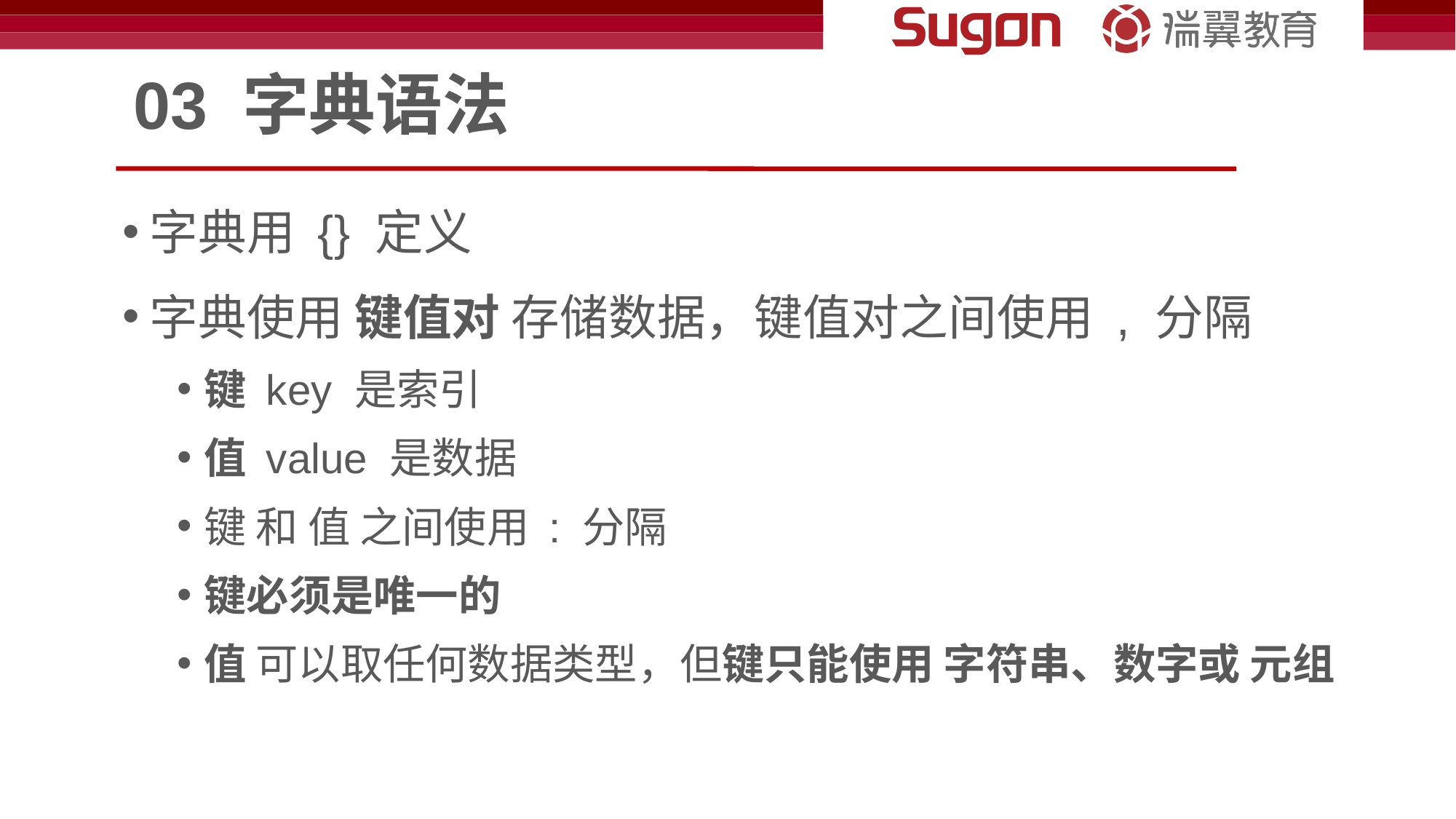

# 03 字典语法
字典用 {} 定义
字典使用 键值对 存储数据，键值对之间使用 , 分隔
键 key 是索引
值 value 是数据
键 和 值 之间使用 : 分隔
键必须是唯一的
值 可以取任何数据类型，但键只能使用 字符串、数字或 元组